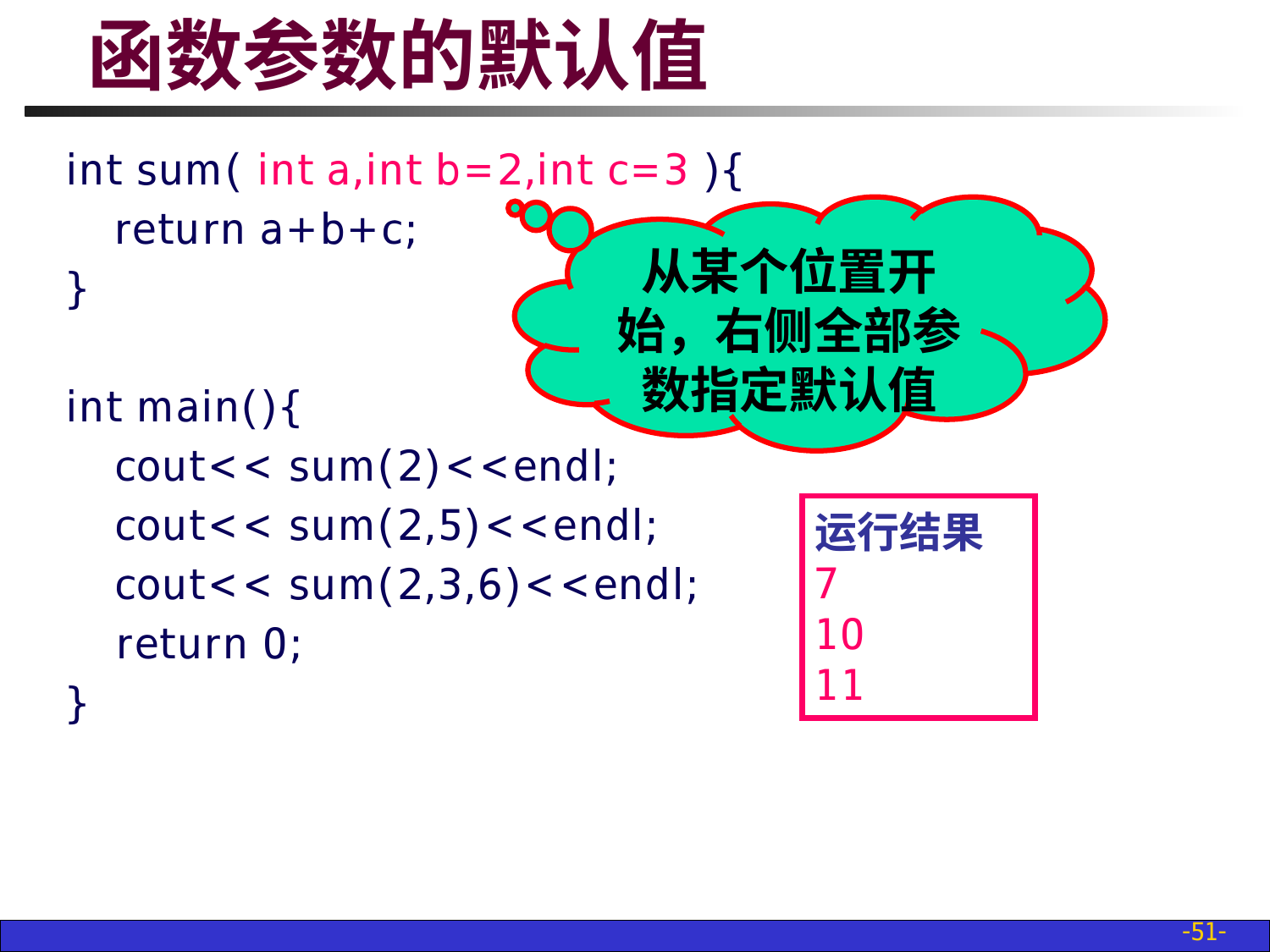

# 函数参数的默认值
int sum( int a,int b=2,int c=3 ){
	return a+b+c;
}

int main(){
	cout<< sum(2)<<endl;
	cout<< sum(2,5)<<endl;
	cout<< sum(2,3,6)<<endl;
    return 0;
}
从某个位置开始，右侧全部参数指定默认值
运行结果
7
10
11
-51-